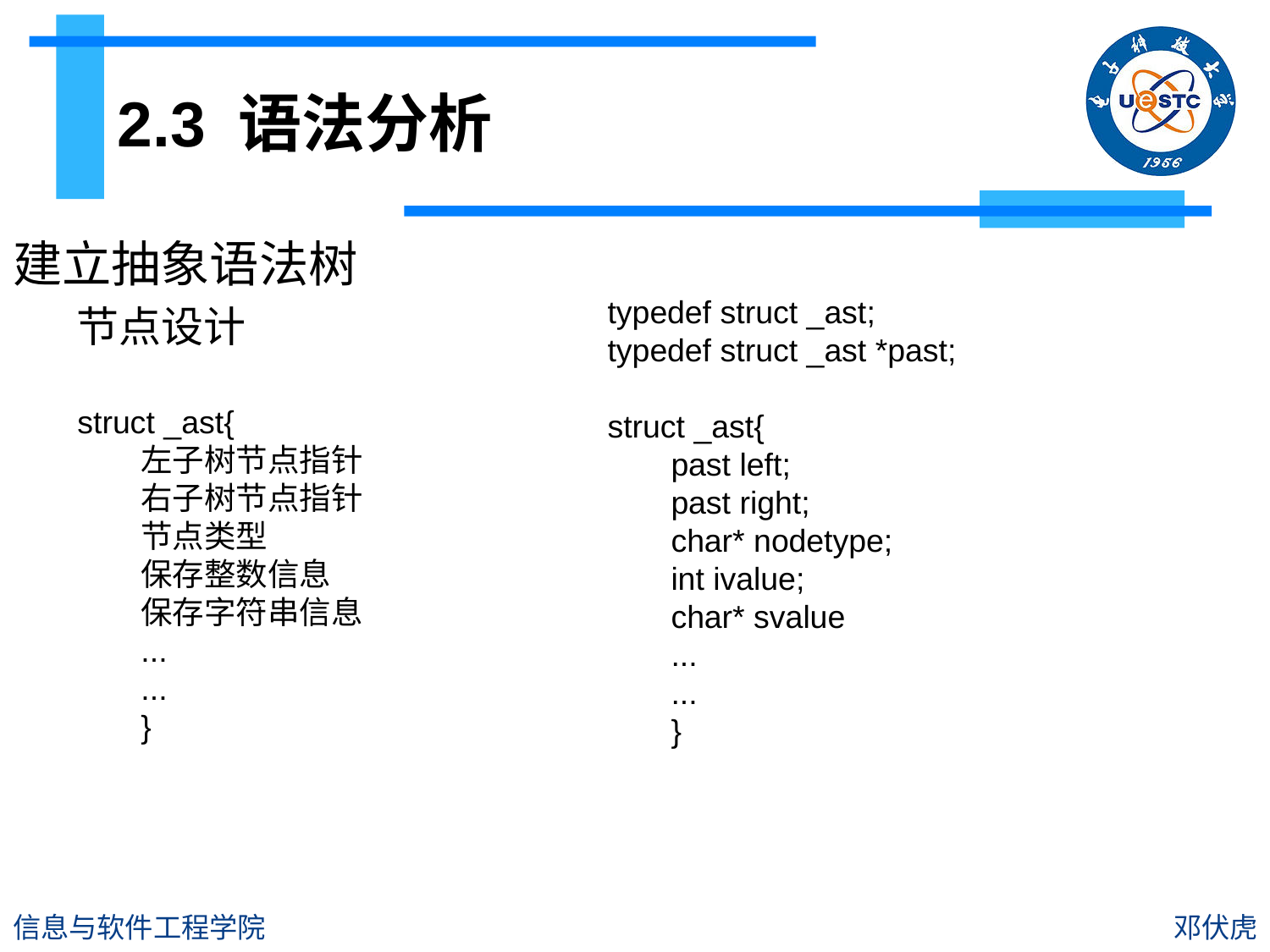

# 2.3 语法分析
建立抽象语法树
节点设计
typedef struct _ast;
typedef struct _ast *past;

struct _ast{
past left;
past right;
char* nodetype;
int ivalue;
char* svalue
...
...
}
struct _ast{
左子树节点指针
右子树节点指针
节点类型
保存整数信息
保存字符串信息
...
...
}
35
信息与软件工程学院
邓伏虎